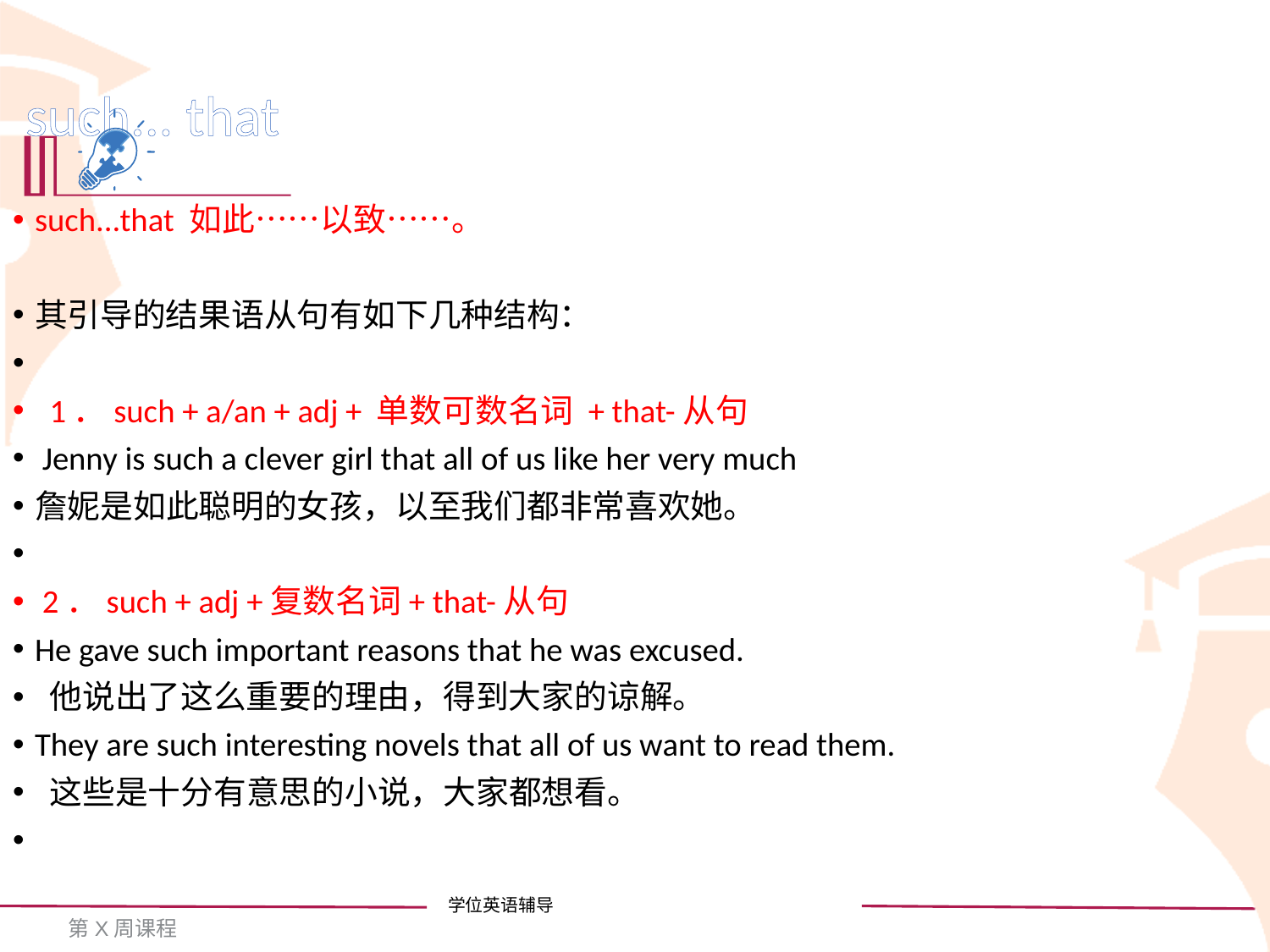

such... that

such...that 如此……以致……。

其引导的结果语从句有如下几种结构：

  1．such + a/an + adj + 单数可数名词 + that-从句
 Jenny is such a clever girl that all of us like her very much
詹妮是如此聪明的女孩，以至我们都非常喜欢她。

 2．such + adj +复数名词+ that-从句
He gave such important reasons that he was excused.
 他说出了这么重要的理由，得到大家的谅解。
They are such interesting novels that all of us want to read them.
 这些是十分有意思的小说，大家都想看。